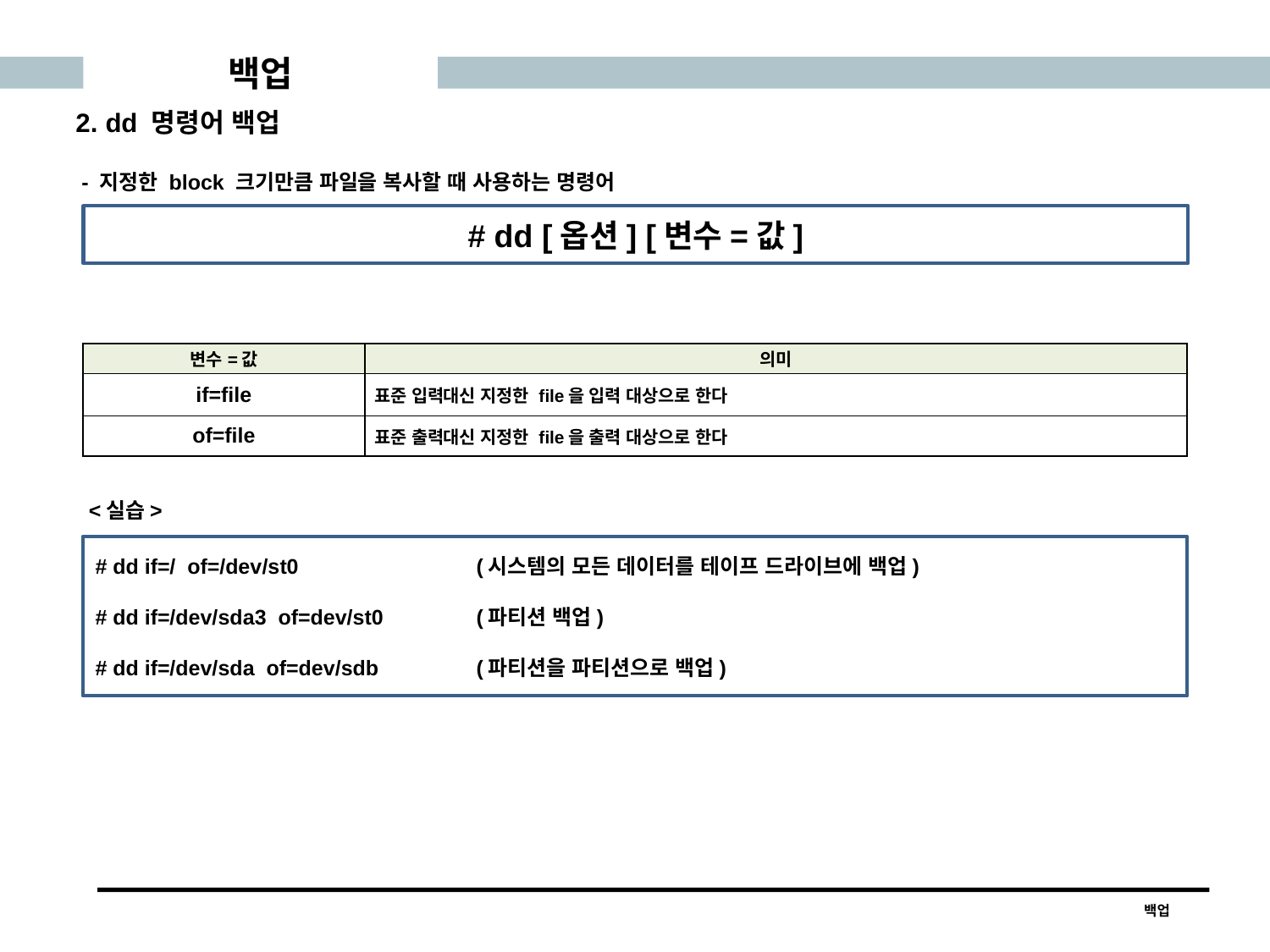

백업

2. dd 명령어 백업

 - 지정한 block 크기만큼 파일을 복사할 때 사용하는 명령어
# dd [옵션] [변수=값]
| 변수=값 | 의미 |
| --- | --- |
| if=file | 표준 입력대신 지정한 file을 입력 대상으로 한다 |
| of=file | 표준 출력대신 지정한 file을 출력 대상으로 한다 |
<실습>
# dd if=/  of=/dev/st0		(시스템의 모든 데이터를 테이프 드라이브에 백업)

# dd if=/dev/sda3  of=dev/st0	(파티션 백업)

# dd if=/dev/sda  of=dev/sdb	(파티션을 파티션으로 백업)

백업